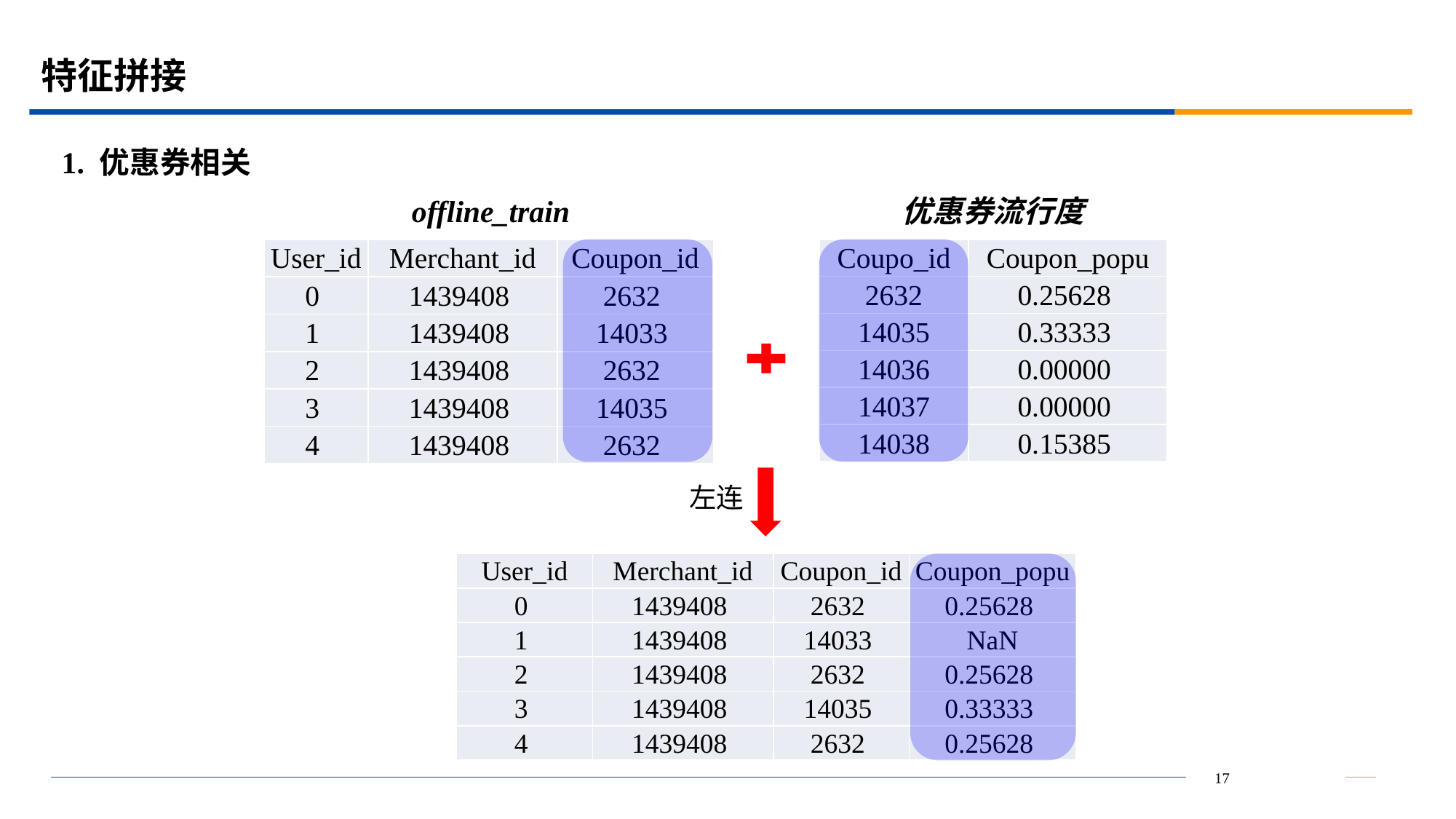

# 特征拼接
1. 优惠券相关
优惠券流行度
offline_train
| User\_id | Merchant\_id | Coupon\_id |
| --- | --- | --- |
| 0 | 1439408 | 2632 |
| 1 | 1439408 | 14033 |
| 2 | 1439408 | 2632 |
| 3 | 1439408 | 14035 |
| 4 | 1439408 | 2632 |

| Coupo\_id | Coupon\_popu |
| --- | --- |
| 2632 | 0.25628 |
| 14035 | 0.33333 |
| 14036 | 0.00000 |
| 14037 | 0.00000 |
| 14038 | 0.15385 |

左连

| User\_id | Merchant\_id | Coupon\_id | Coupon\_popu |
| --- | --- | --- | --- |
| 0 | 1439408 | 2632 | 0.25628 |
| 1 | 1439408 | 14033 | NaN |
| 2 | 1439408 | 2632 | 0.25628 |
| 3 | 1439408 | 14035 | 0.33333 |
| 4 | 1439408 | 2632 | 0.25628 |